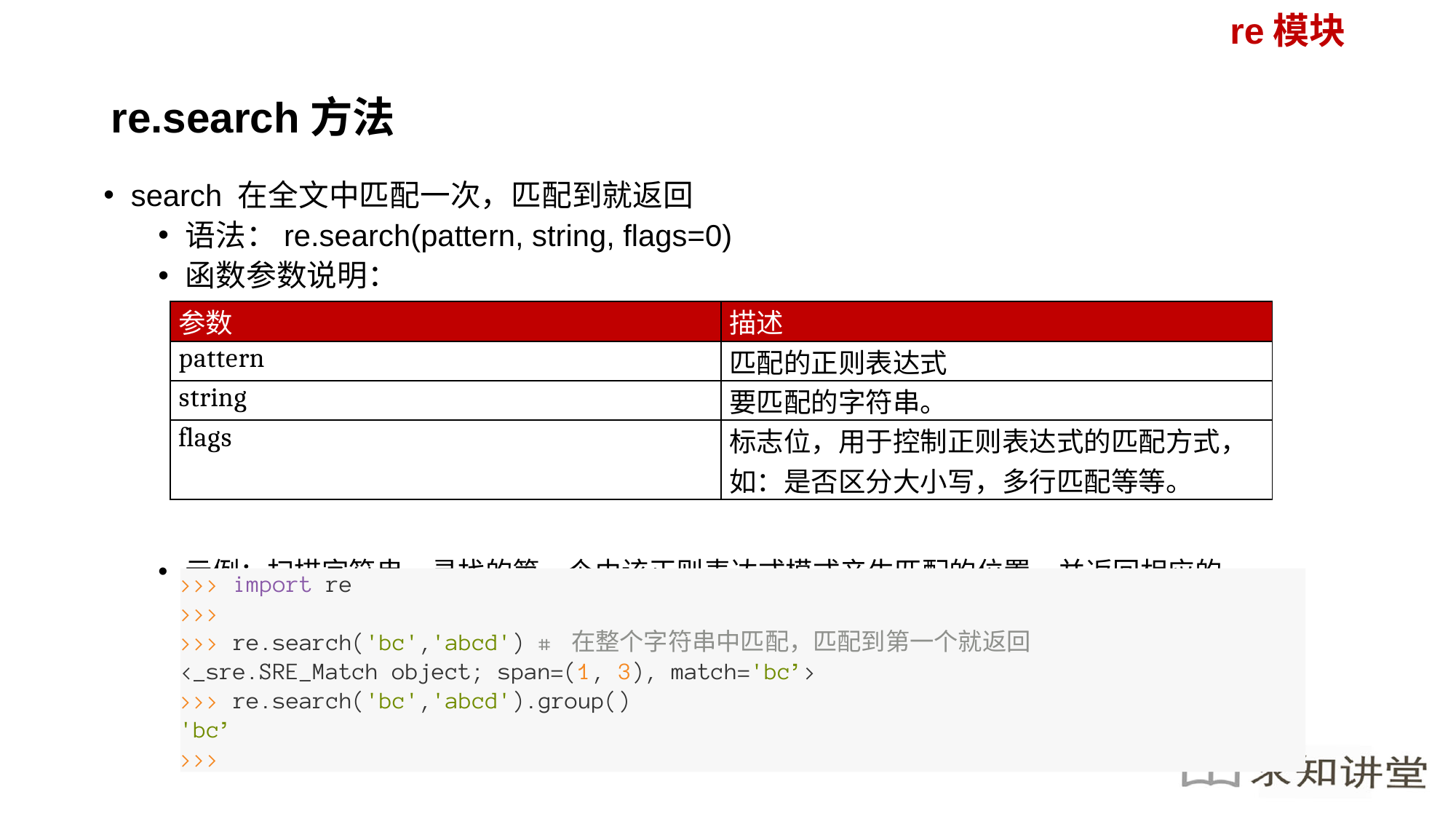

re模块
# re.search方法
search 在全文中匹配一次，匹配到就返回
语法：re.search(pattern, string, flags=0)
函数参数说明：

示例：扫描字符串，寻找的第一个由该正则表达式模式产生匹配的位置，并返回相应的MatchObject实例。

| 参数 | 描述 |
| --- | --- |
| pattern | 匹配的正则表达式 |
| string | 要匹配的字符串。 |
| flags | 标志位，用于控制正则表达式的匹配方式，如：是否区分大小写，多行匹配等等。 |
>>> import re
>>>
>>> re.search('bc','abcd') # 在整个字符串中匹配，匹配到第一个就返回
<_sre.SRE_Match object; span=(1, 3), match='bc’>
>>> re.search('bc','abcd').group()
'bc’
>>>